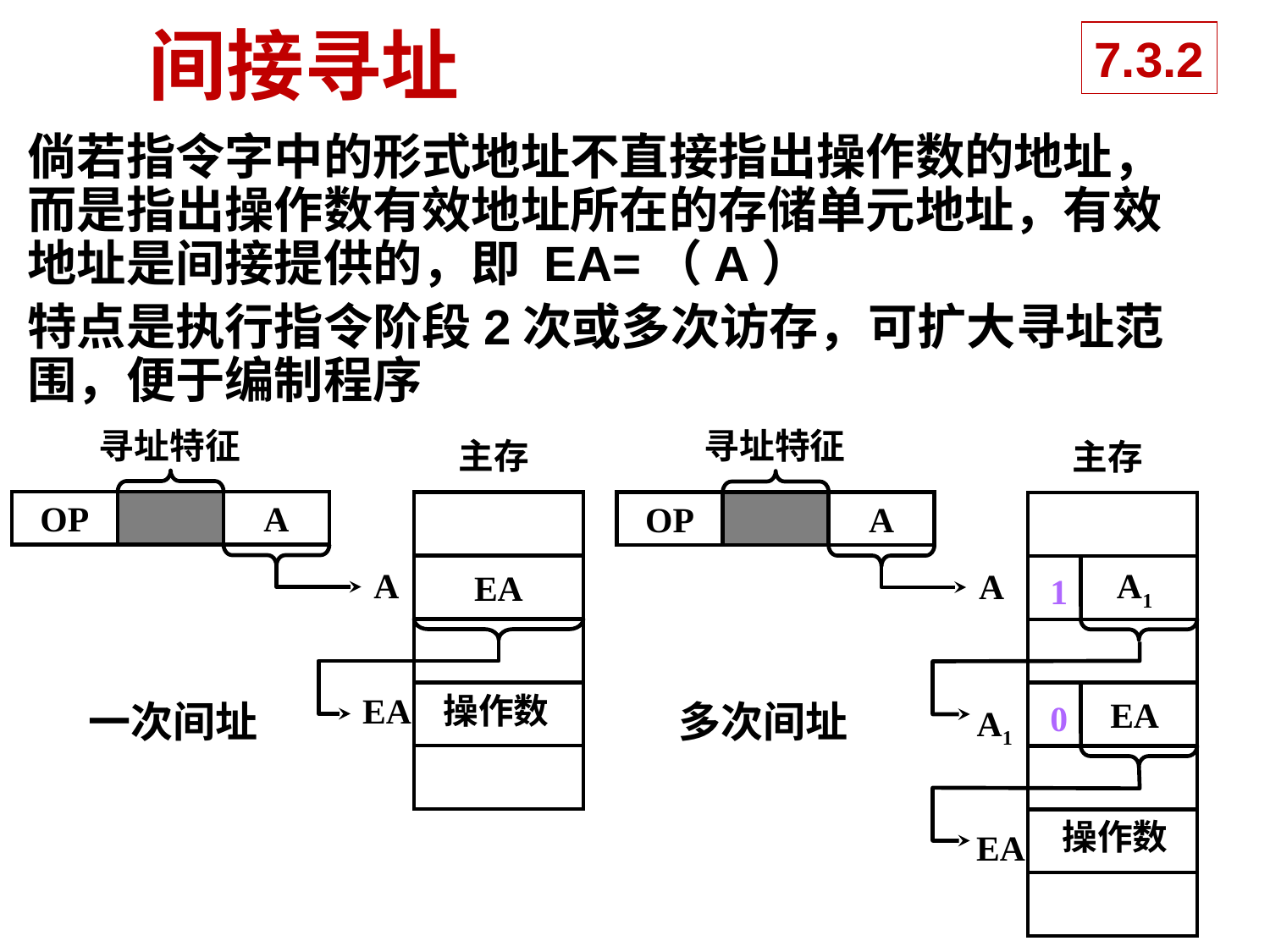

# 间接寻址
7.3.2
倘若指令字中的形式地址不直接指出操作数的地址，而是指出操作数有效地址所在的存储单元地址，有效地址是间接提供的，即 EA=（A）
特点是执行指令阶段2次或多次访存，可扩大寻址范围，便于编制程序
寻址特征
寻址特征

主存

EA

主存

     A1
1

     EA

0

OP

A
OP

A

A
A

EA
操作数
一次间址
多次间址
A1

操作数
EA